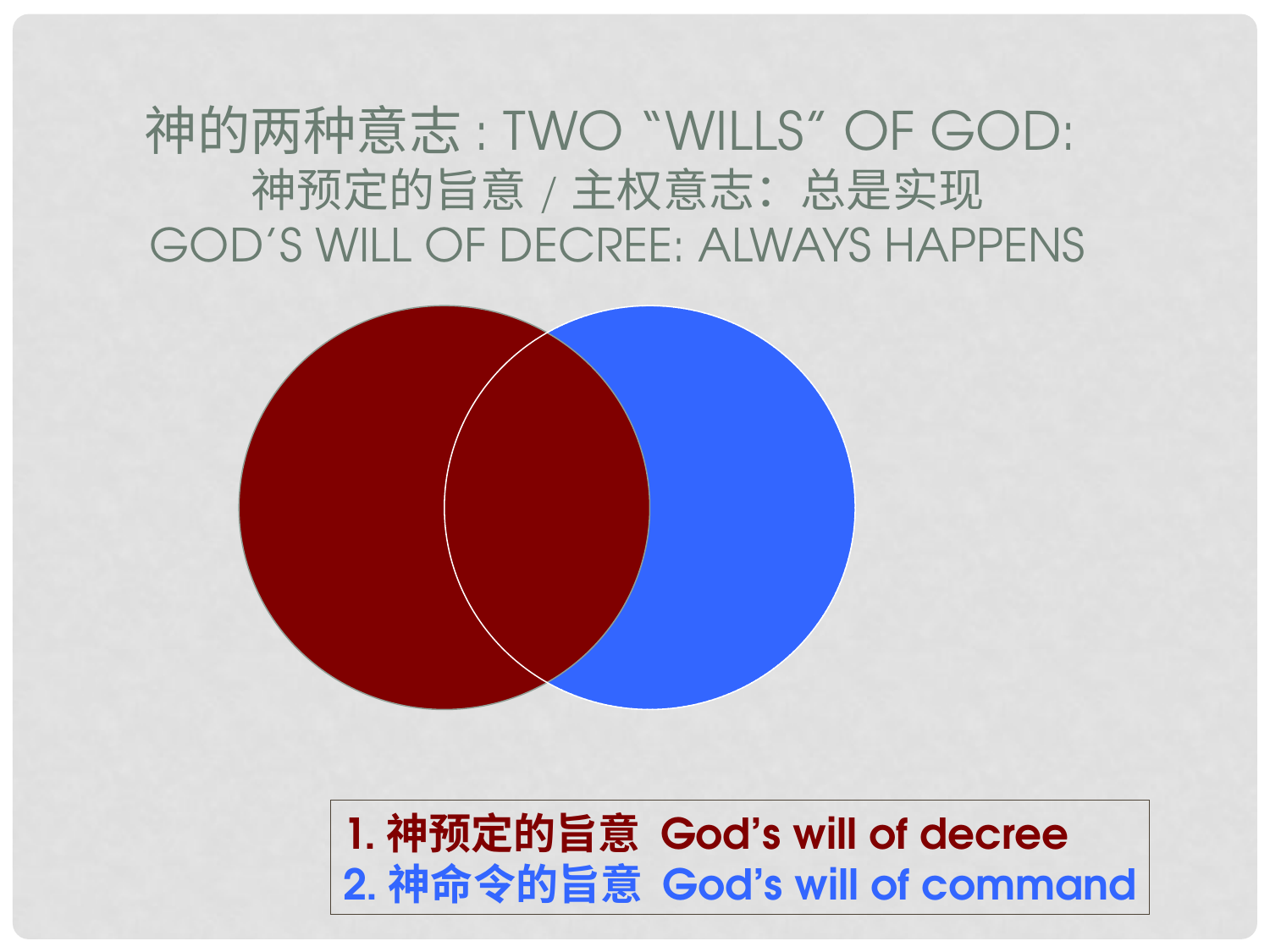

神的两种意志: Two “wills” of God:
神预定的旨意/主权意志：总是实现
God’s will of decree: always happens

1.神预定的旨意 God’s will of decree
2.神命令的旨意 God’s will of command